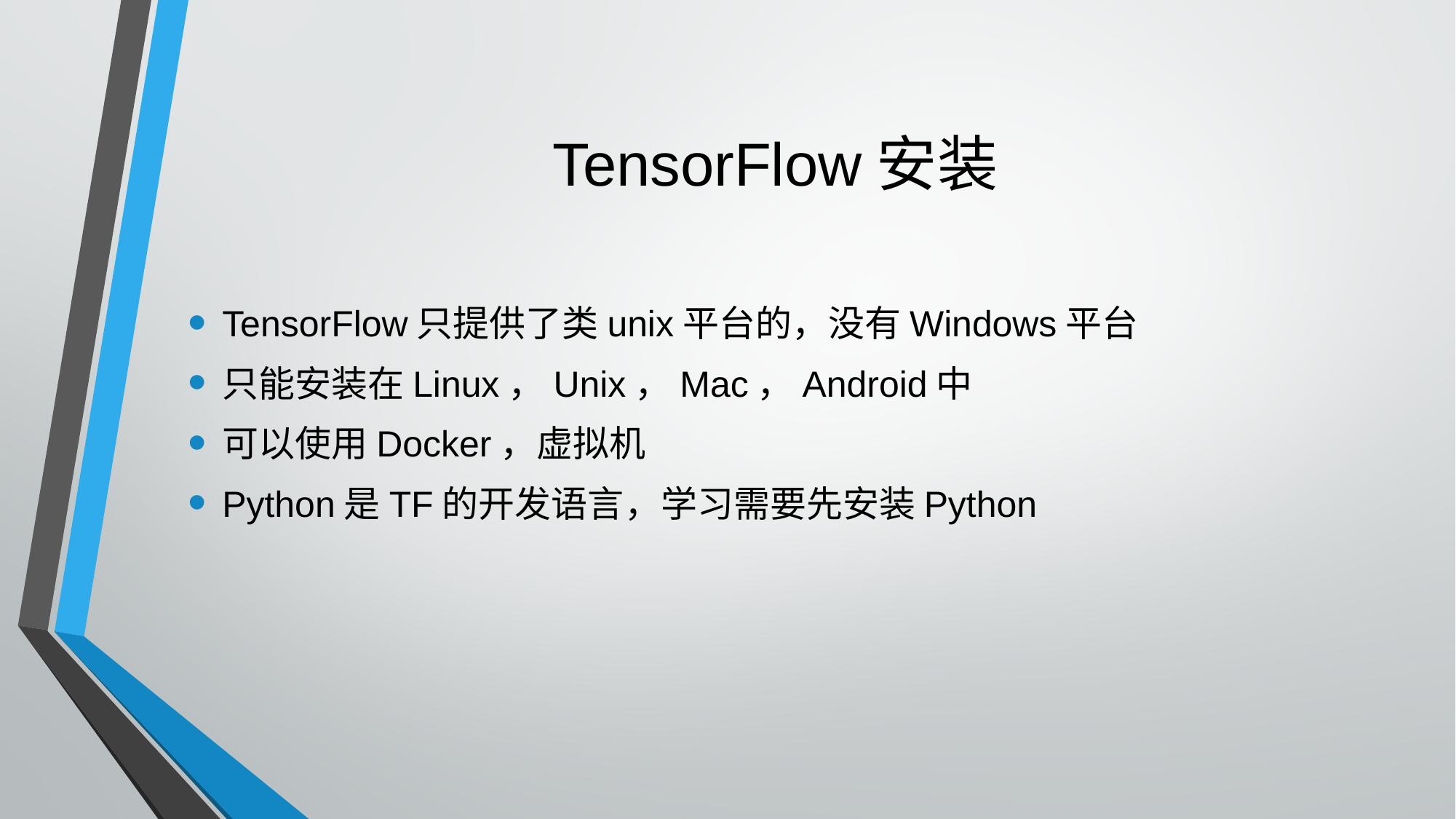

# TensorFlow安装
TensorFlow只提供了类unix平台的，没有Windows平台
只能安装在Linux，Unix，Mac，Android中
可以使用Docker，虚拟机
Python是TF的开发语言，学习需要先安装Python